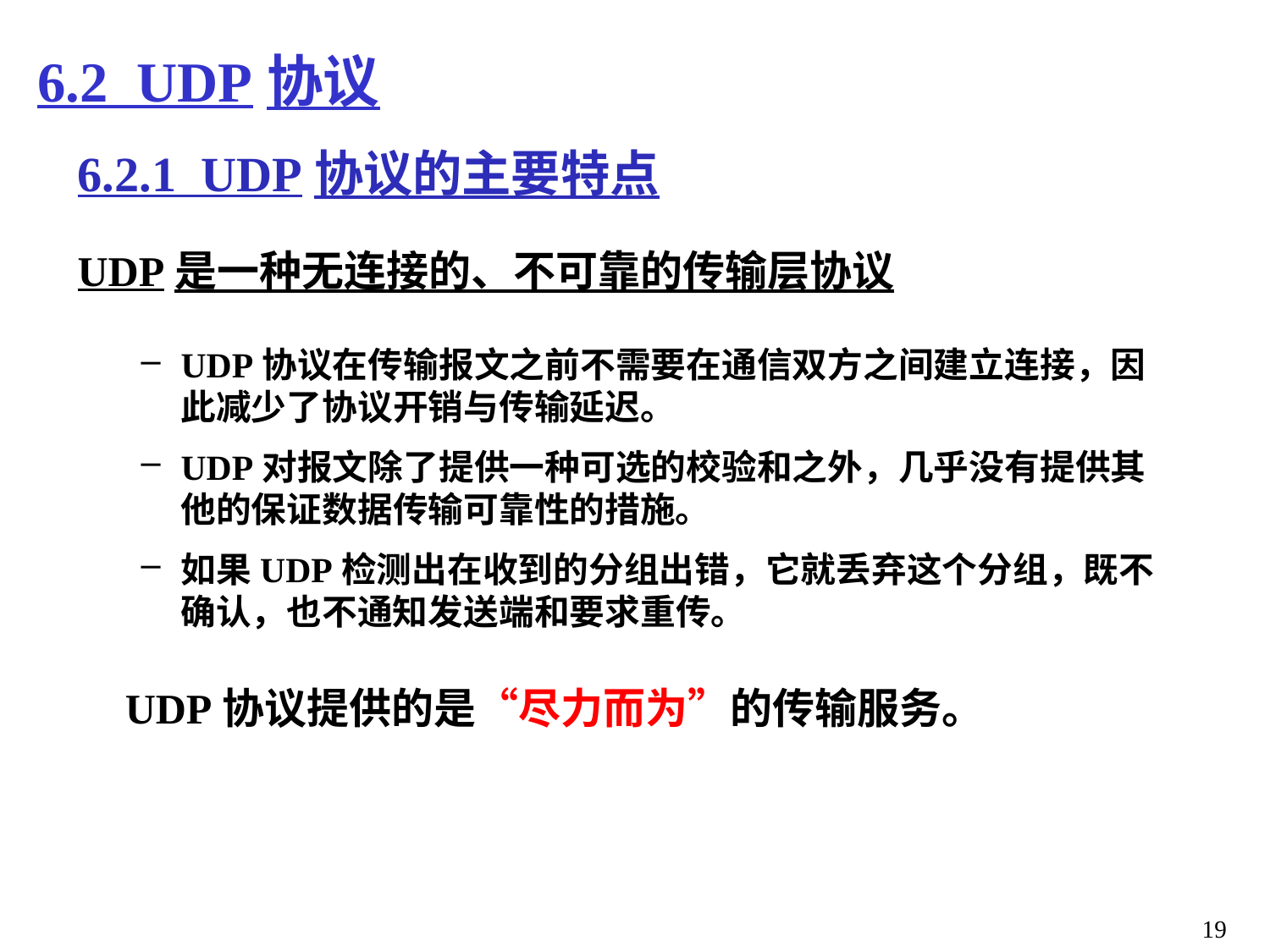

# 6.2  UDP协议
6.2.1  UDP协议的主要特点
UDP是一种无连接的、不可靠的传输层协议

UDP协议在传输报文之前不需要在通信双方之间建立连接，因此减少了协议开销与传输延迟。
UDP对报文除了提供一种可选的校验和之外，几乎没有提供其他的保证数据传输可靠性的措施。
如果UDP检测出在收到的分组出错，它就丢弃这个分组，既不确认，也不通知发送端和要求重传。

	UDP协议提供的是“尽力而为”的传输服务。

19